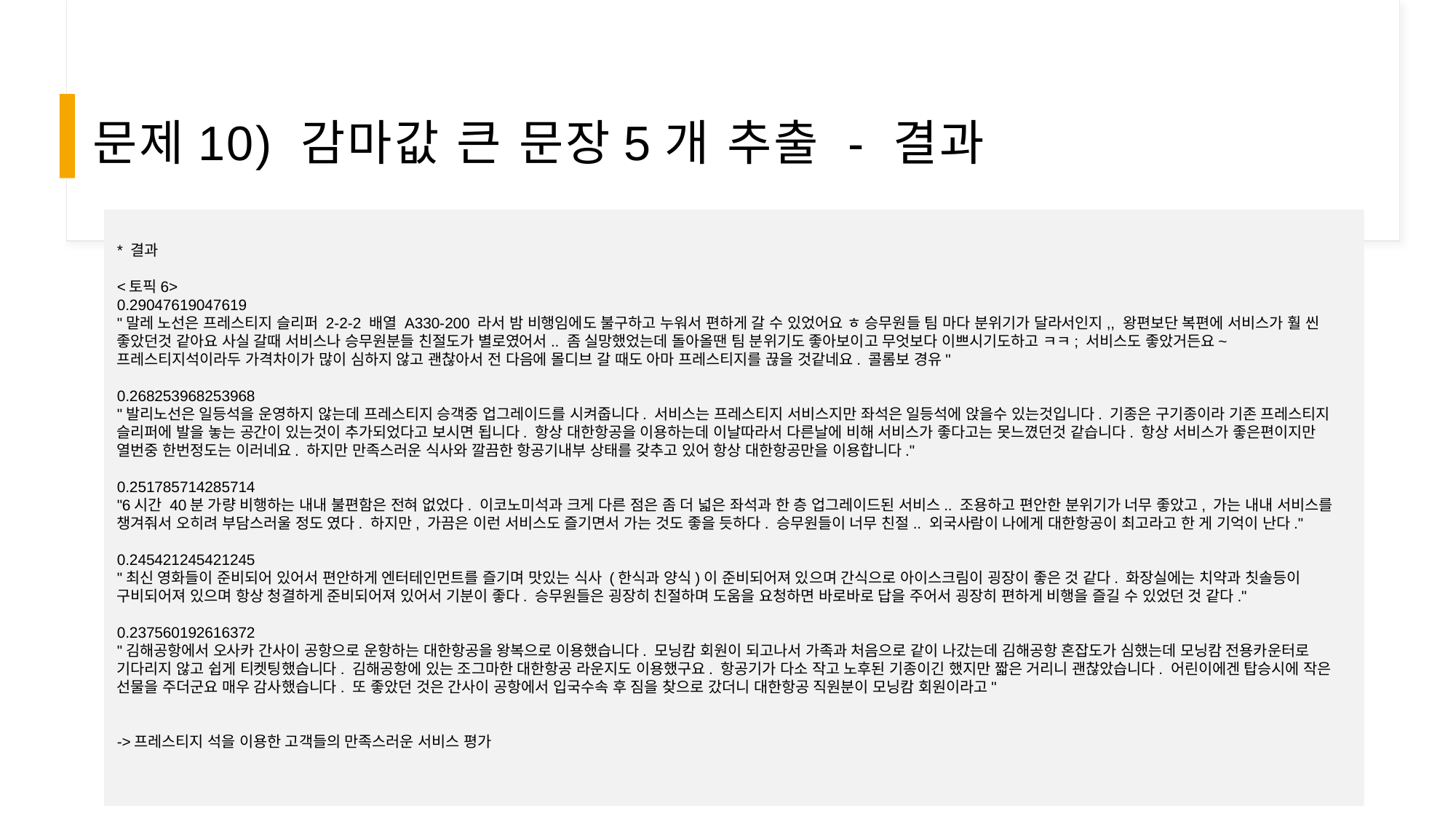

# 문제10) 감마값 큰 문장5개 추출 - 결과

* 결과

<토픽6>
0.29047619047619
"말레 노선은 프레스티지 슬리퍼 2-2-2 배열 A330-200 라서 밤 비행임에도 불구하고 누워서 편하게 갈 수 있었어요 ㅎ 승무원들 팀 마다 분위기가 달라서인지,, 왕편보단 복편에 서비스가 훨 씬 좋았던것 같아요 사실 갈때 서비스나 승무원분들 친절도가 별로였어서.. 좀 실망했었는데 돌아올땐 팀 분위기도 좋아보이고 무엇보다 이쁘시기도하고 ㅋㅋ; 서비스도 좋았거든요~ 프레스티지석이라두 가격차이가 많이 심하지 않고 괜찮아서 전 다음에 몰디브 갈 때도 아마 프레스티지를 끊을 것같네요. 콜롬보 경유"

0.268253968253968
"발리노선은 일등석을 운영하지 않는데 프레스티지 승객중 업그레이드를 시켜줍니다. 서비스는 프레스티지 서비스지만 좌석은 일등석에 앉을수 있는것입니다. 기종은 구기종이라 기존 프레스티지 슬리퍼에 발을 놓는 공간이 있는것이 추가되었다고 보시면 됩니다. 항상 대한항공을 이용하는데 이날따라서 다른날에 비해 서비스가 좋다고는 못느꼈던것 같습니다. 항상 서비스가 좋은편이지만 열번중 한번정도는 이러네요. 하지만 만족스러운 식사와 깔끔한 항공기내부 상태를 갖추고 있어 항상 대한항공만을 이용합니다."

0.251785714285714
"6시간 40분 가량 비행하는 내내 불편함은 전혀 없었다. 이코노미석과 크게 다른 점은 좀 더 넓은 좌석과 한 층 업그레이드된 서비스.. 조용하고 편안한 분위기가 너무 좋았고, 가는 내내 서비스를 챙겨줘서 오히려 부담스러울 정도 였다. 하지만, 가끔은 이런 서비스도 즐기면서 가는 것도 좋을 듯하다. 승무원들이 너무 친절.. 외국사람이 나에게 대한항공이 최고라고 한 게 기억이 난다."

0.245421245421245
"최신 영화들이 준비되어 있어서 편안하게 엔터테인먼트를 즐기며 맛있는 식사 (한식과 양식)이 준비되어져 있으며 간식으로 아이스크림이 굉장이 좋은 것 같다. 화장실에는 치약과 칫솔등이 구비되어져 있으며 항상 청결하게 준비되어져 있어서 기분이 좋다. 승무원들은 굉장히 친절하며 도움을 요청하면 바로바로 답을 주어서 굉장히 편하게 비행을 즐길 수 있었던 것 같다."

0.237560192616372
"김해공항에서 오사카 간사이 공항으로 운항하는 대한항공을 왕복으로 이용했습니다. 모닝캄 회원이 되고나서 가족과 처음으로 같이 나갔는데 김해공항 혼잡도가 심했는데 모닝캄 전용카운터로 기다리지 않고 쉽게 티켓팅했습니다. 김해공항에 있는 조그마한 대한항공 라운지도 이용했구요. 항공기가 다소 작고 노후된 기종이긴 했지만 짧은 거리니 괜찮았습니다. 어린이에겐 탑승시에 작은 선물을 주더군요 매우 감사했습니다. 또 좋았던 것은 간사이 공항에서 입국수속 후 짐을 찾으로 갔더니 대한항공 직원분이 모닝캄 회원이라고"

->프레스티지 석을 이용한 고객들의 만족스러운 서비스 평가

#9. 각각의 토픽들에 대해서 어떠한 단어가 토픽의 내용을 구분한지 알기 위해 각 토픽 별  beta 값이 큰 중요단어 10개에 대한 막대그래프를 한 페이지에 그리고 설명을 하시오.